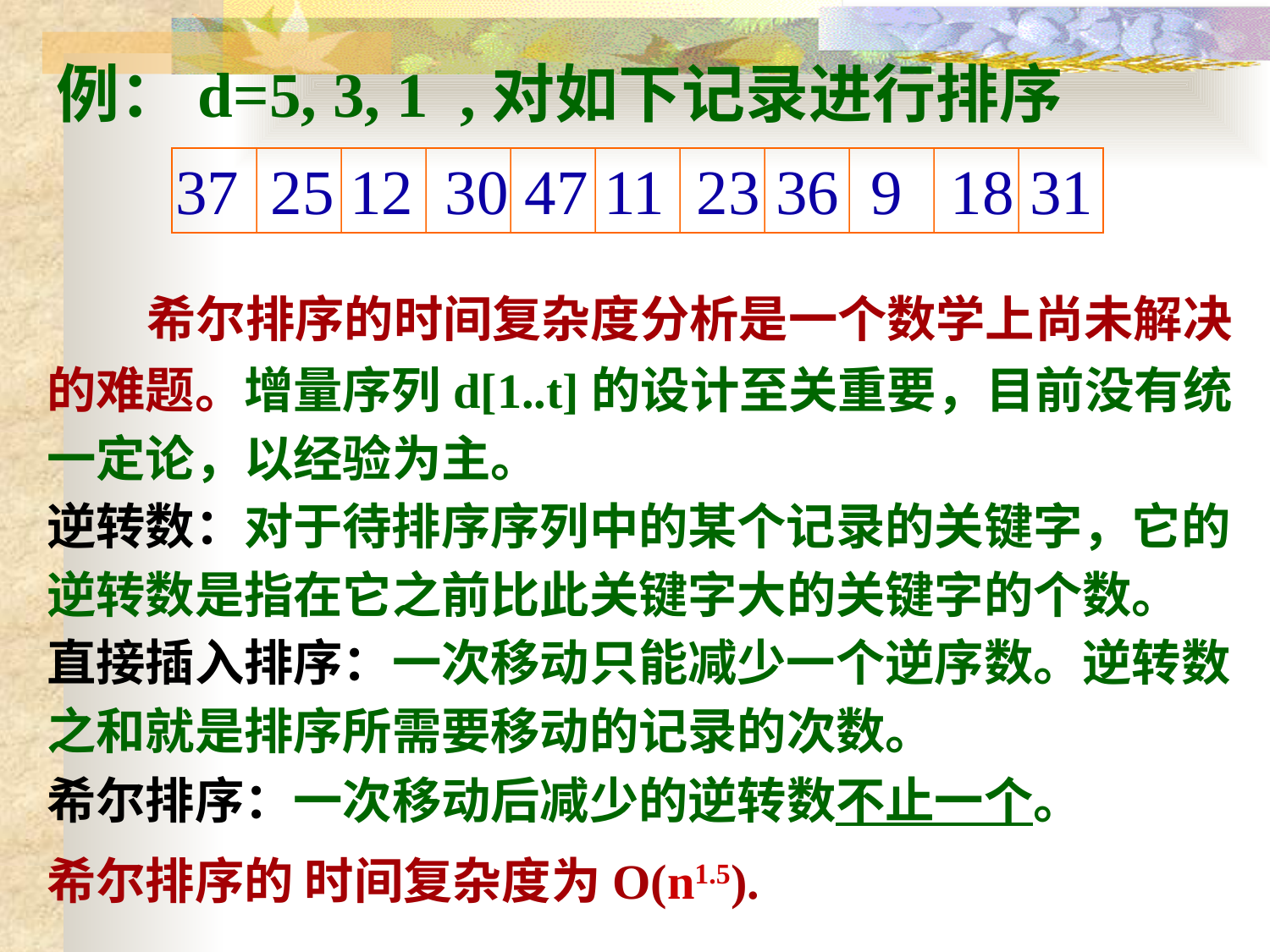

例：d=5, 3, 1  ,对如下记录进行排序
37  25 12  30 47 11  23 36  9   18 31

      希尔排序的时间复杂度分析是一个数学上尚未解决的难题。增量序列d[1..t]的设计至关重要，目前没有统一定论，以经验为主。
逆转数：对于待排序序列中的某个记录的关键字，它的逆转数是指在它之前比此关键字大的关键字的个数。
直接插入排序：一次移动只能减少一个逆序数。逆转数之和就是排序所需要移动的记录的次数。
希尔排序：一次移动后减少的逆转数不止一个。
希尔排序的 时间复杂度为O(n1.5).